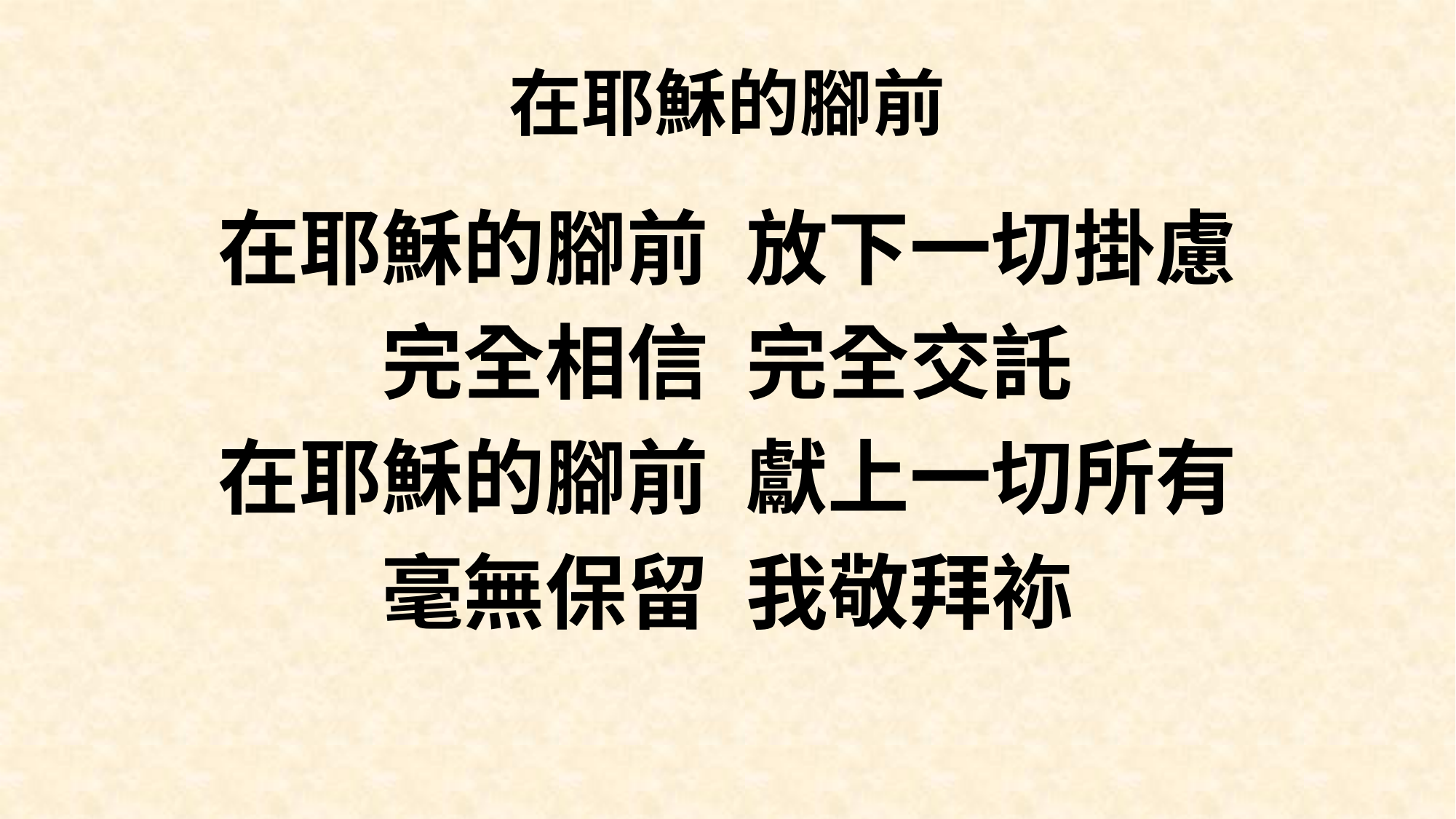

# 在耶穌的腳前
在耶穌的腳前  放下一切掛慮
完全相信  完全交託
在耶穌的腳前  獻上一切所有
毫無保留  我敬拜袮